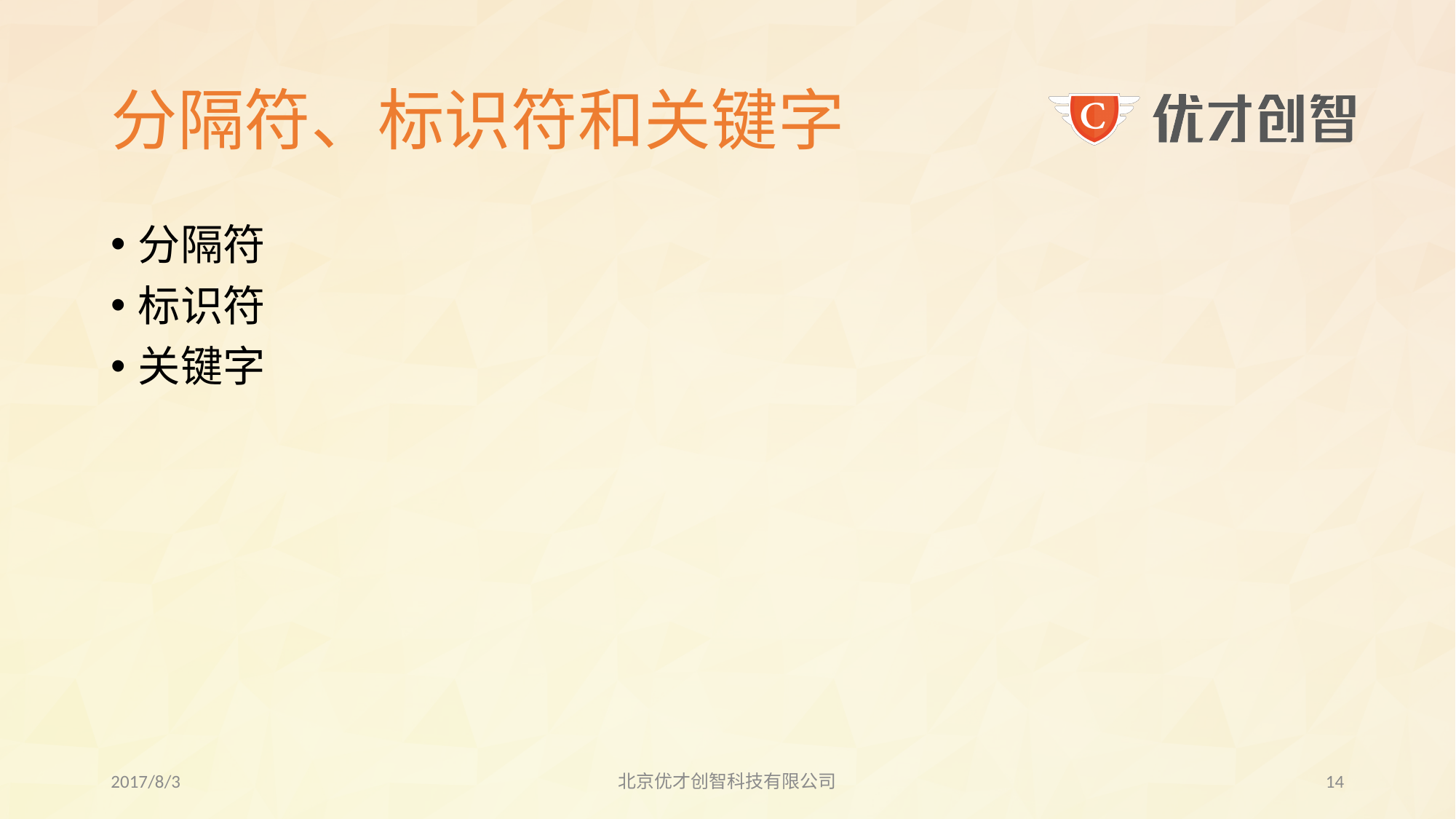

# 分隔符、标识符和关键字
分隔符
标识符
关键字
2017/8/3
北京优才创智科技有限公司
14